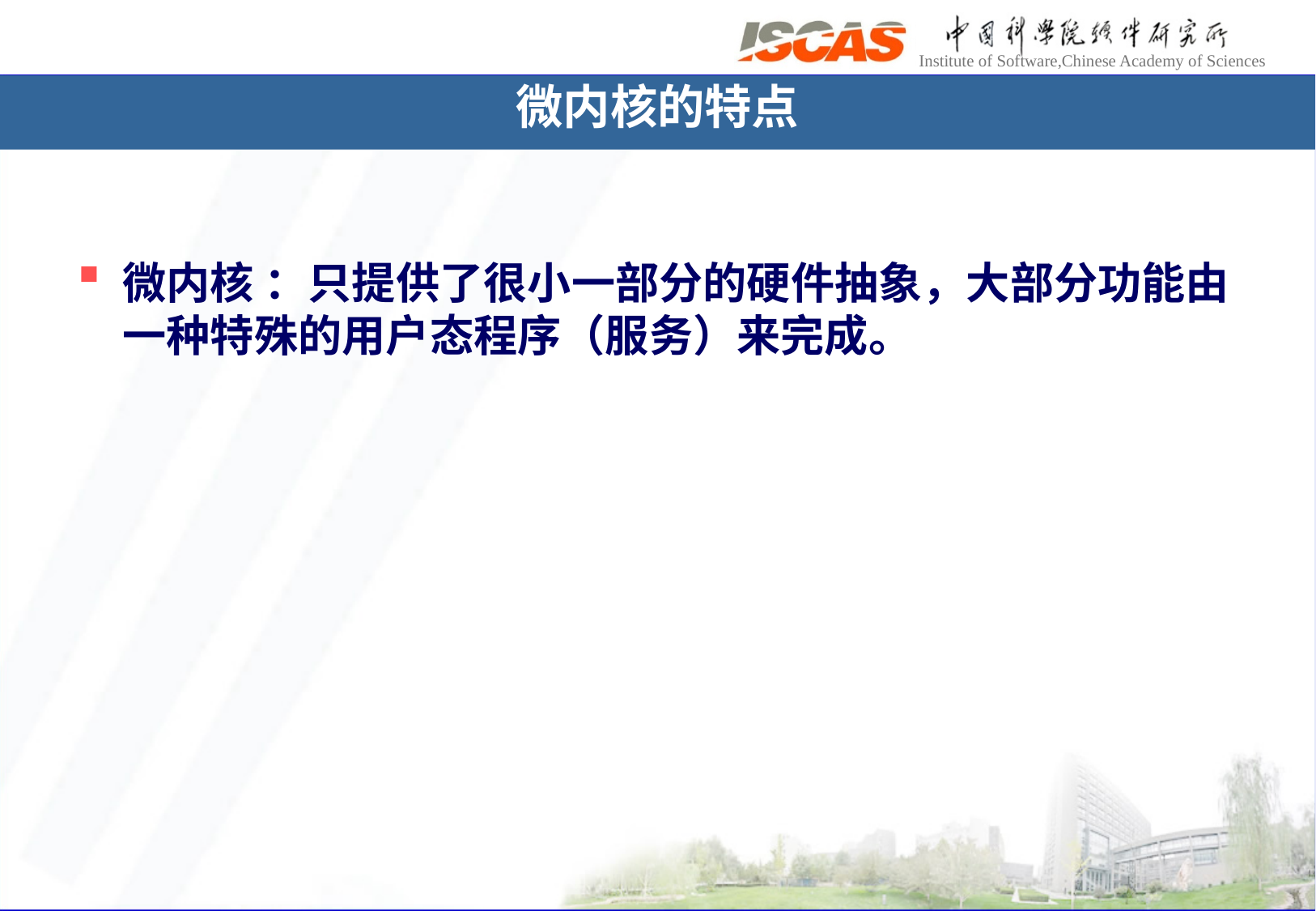

# 微内核的特点

微内核 ：只提供了很小一部分的硬件抽象，大部分功能由一种特殊的用户态程序（服务）来完成。